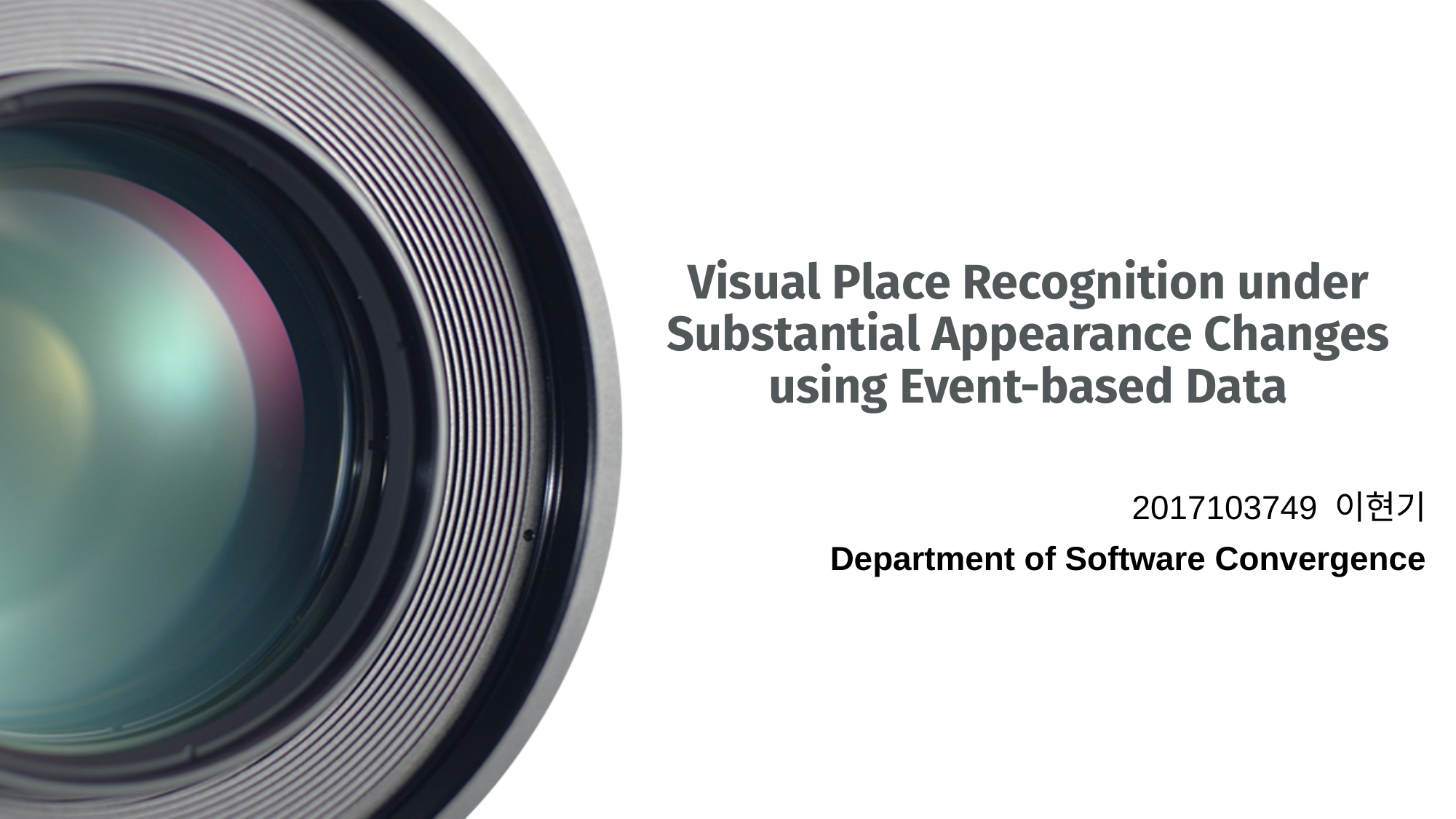

# Visual Place Recognition under Substantial Appearance Changes using Event-based Data

2017103749 이현기
Department of Software Convergence